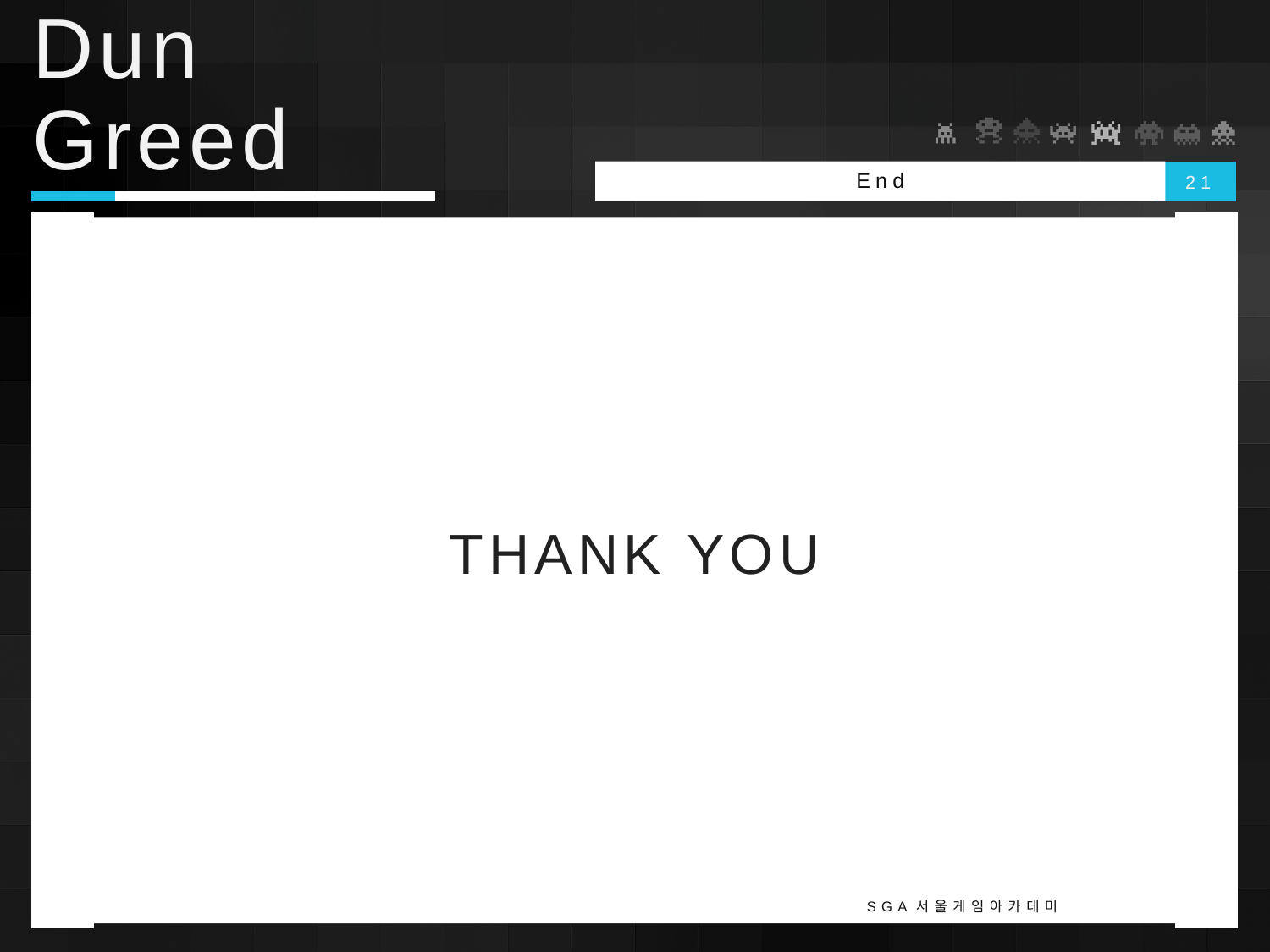

# Dun Greed
End
21

THANK YOU

SGA서울게임아카데미